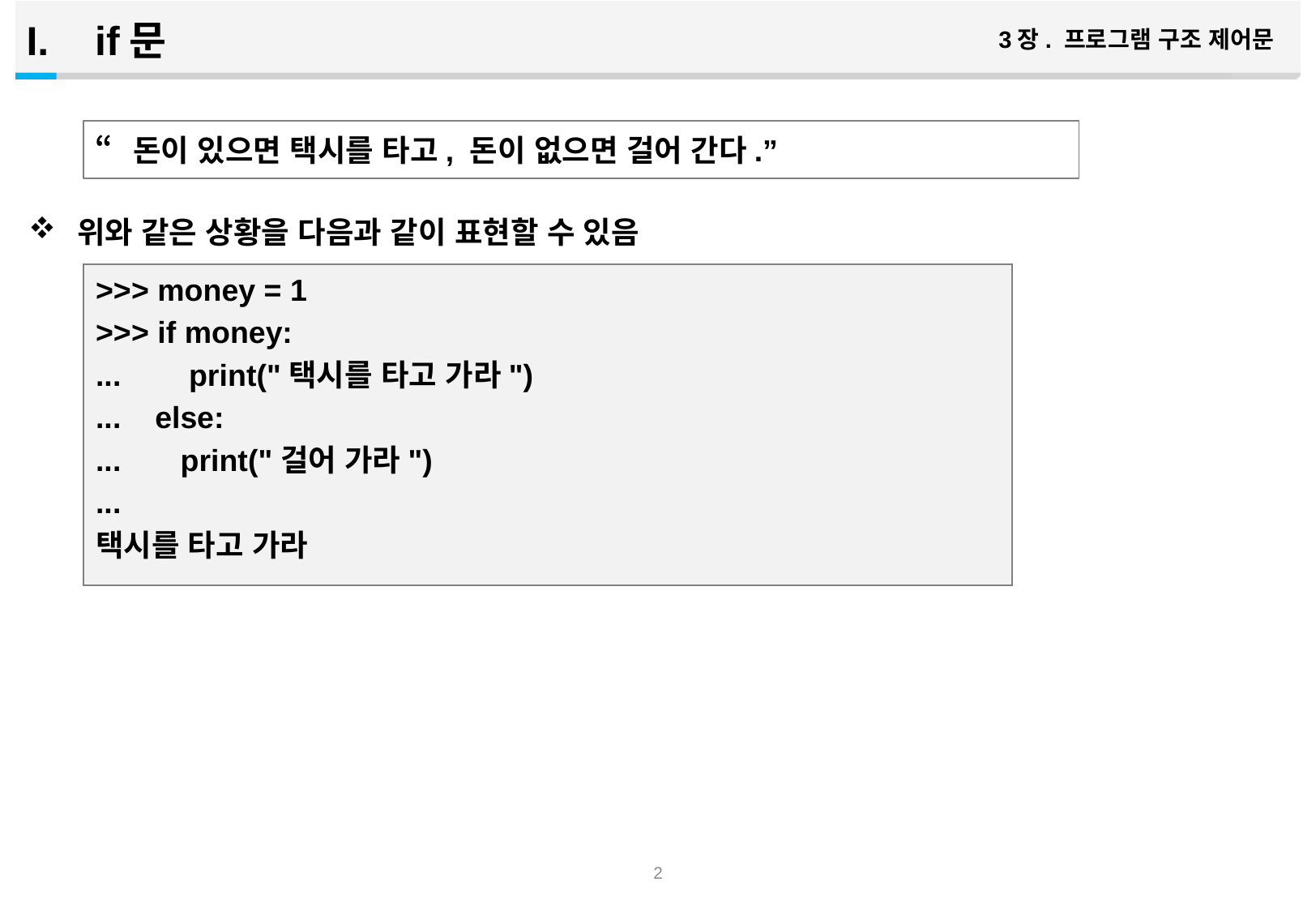

if문
3장. 프로그램 구조 제어문

위와 같은 상황을 다음과 같이 표현할 수 있음
“돈이 있으면 택시를 타고, 돈이 없으면 걸어 간다.”
>>> money = 1
>>> if money:
...        print("택시를 타고 가라")
...    else:
...       print("걸어 가라")
...
택시를 타고 가라

2